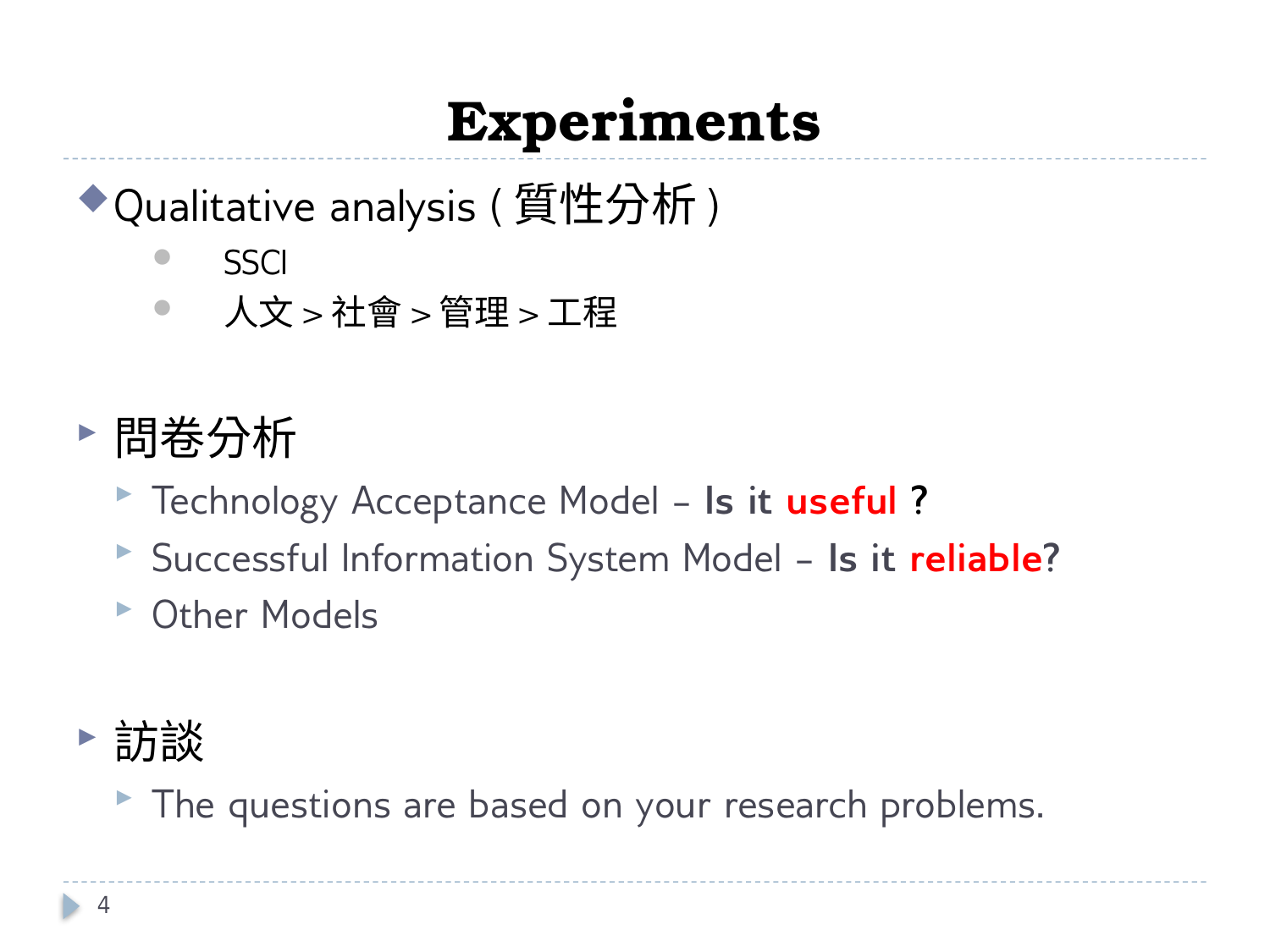

# Experiments
Qualitative analysis (質性分析)
SSCI
人文>社會>管理>工程

問卷分析
Technology Acceptance Model – Is it useful ?
Successful Information System Model – Is it reliable?
Other Models

訪談
The questions are based on your research problems.
4